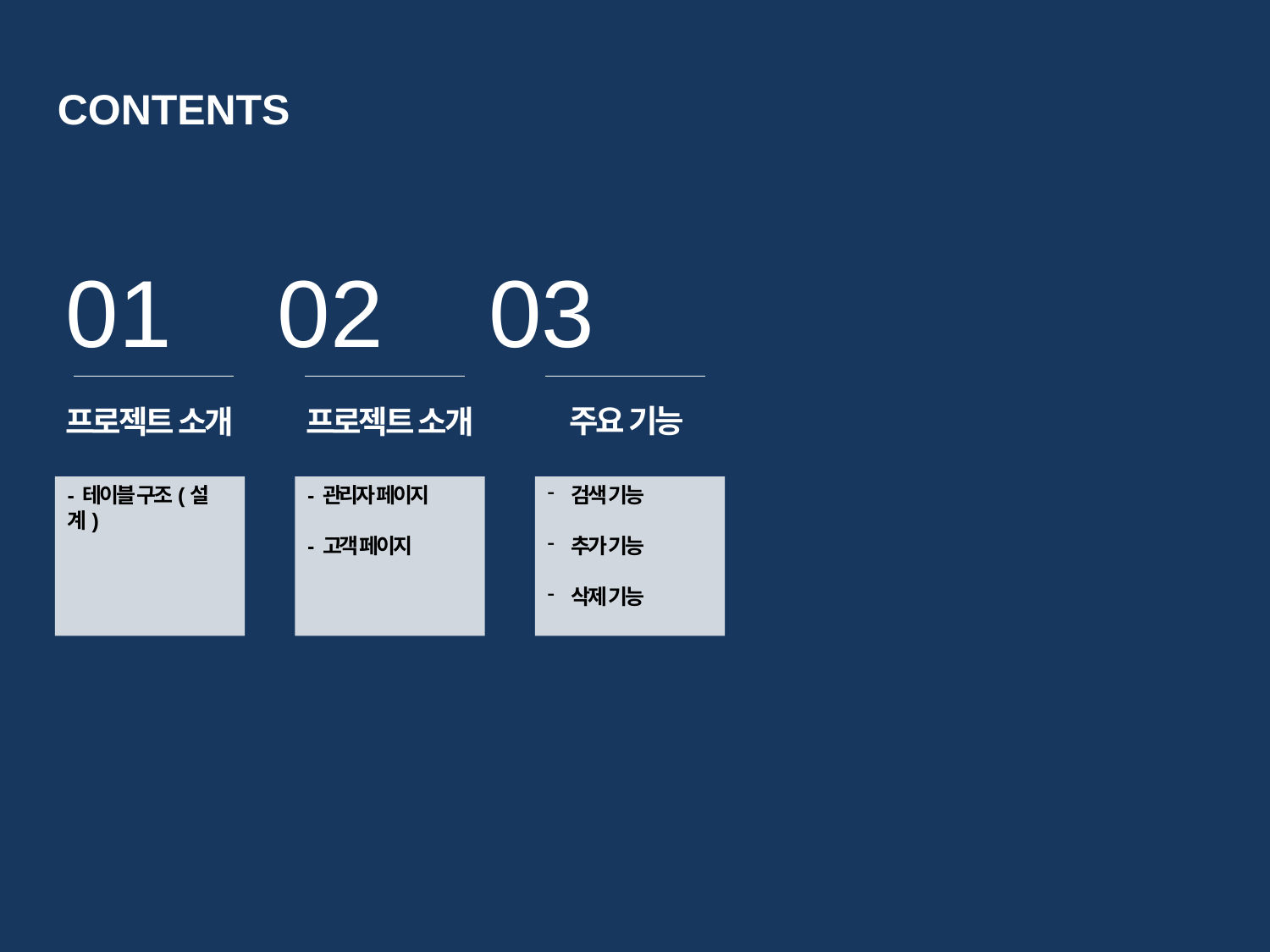

CONTENTS
01    02    03
주요 기능
프로젝트 소개
프로젝트 소개
- 테이블 구조(설계)

- 관리자 페이지

- 고객 페이지

검색 기능

추가 기능

삭제 기능